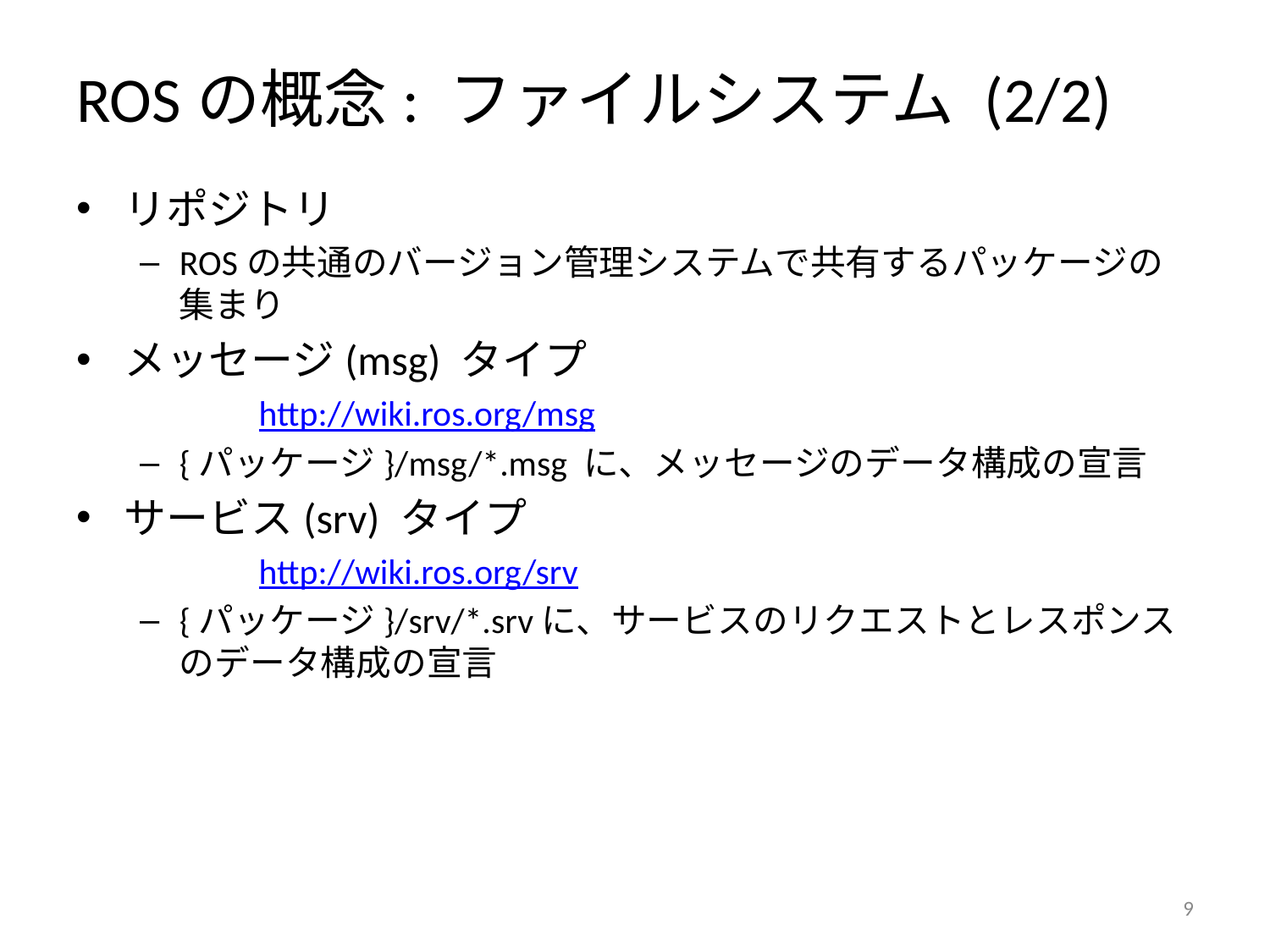

# ROSの概念: ファイルシステム (2/2)
リポジトリ
ROSの共通のバージョン管理システムで共有するパッケージの集まり
メッセージ(msg) タイプ
	http://wiki.ros.org/msg
{パッケージ}/msg/*.msg に、メッセージのデータ構成の宣言
サービス(srv) タイプ
	http://wiki.ros.org/srv
{パッケージ}/srv/*.srvに、サービスのリクエストとレスポンスのデータ構成の宣言
9